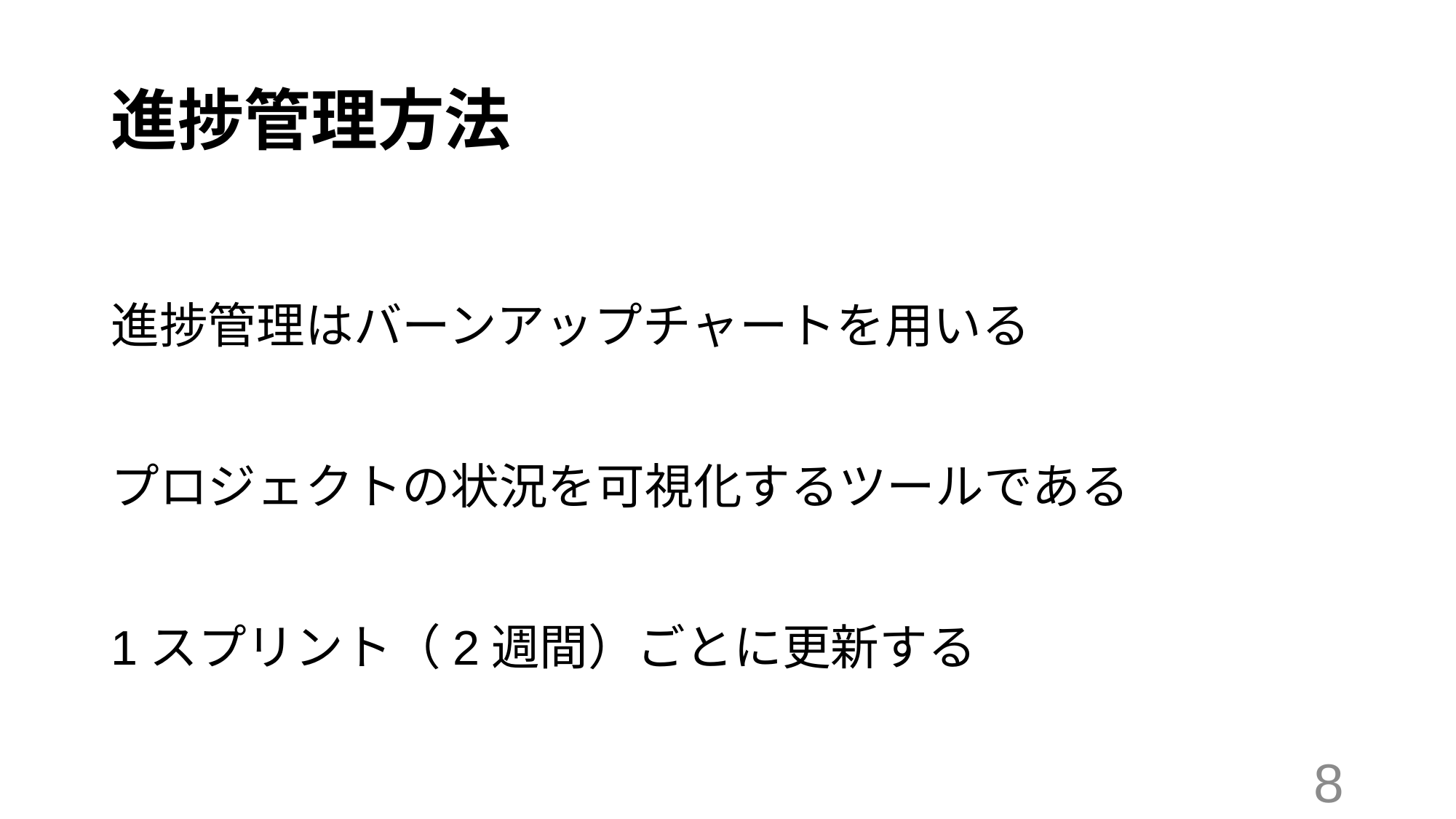

# 進捗管理方法
進捗管理はバーンアップチャートを用いる
プロジェクトの状況を可視化するツールである
1スプリント（2週間）ごとに更新する
8